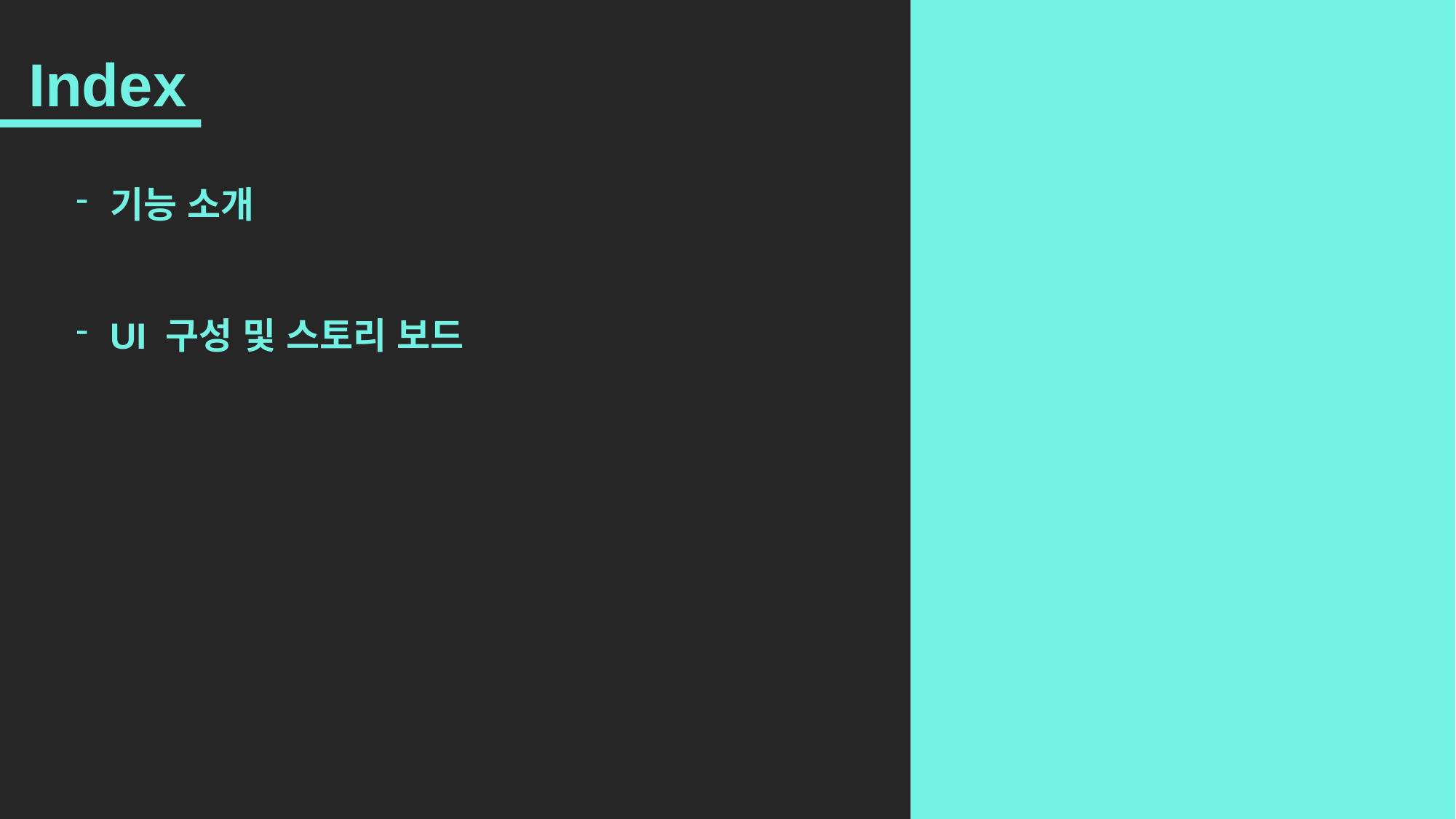

obile

Index

기능 소개

UI 구성 및 스토리 보드